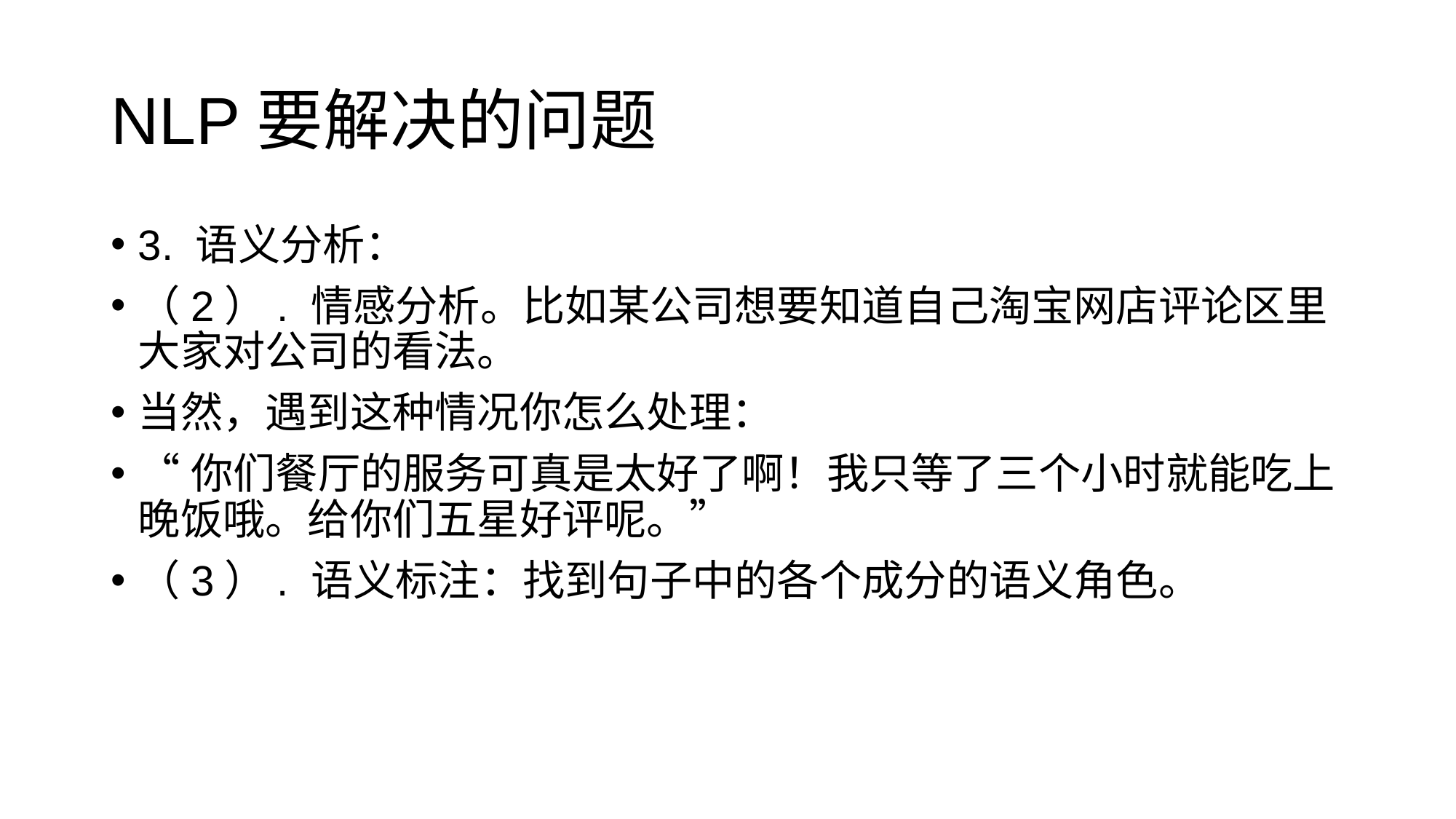

# NLP要解决的问题
3. 语义分析：
（2）. 情感分析。比如某公司想要知道自己淘宝网店评论区里大家对公司的看法。
当然，遇到这种情况你怎么处理：
“你们餐厅的服务可真是太好了啊！我只等了三个小时就能吃上晚饭哦。给你们五星好评呢。”
（3）. 语义标注：找到句子中的各个成分的语义角色。